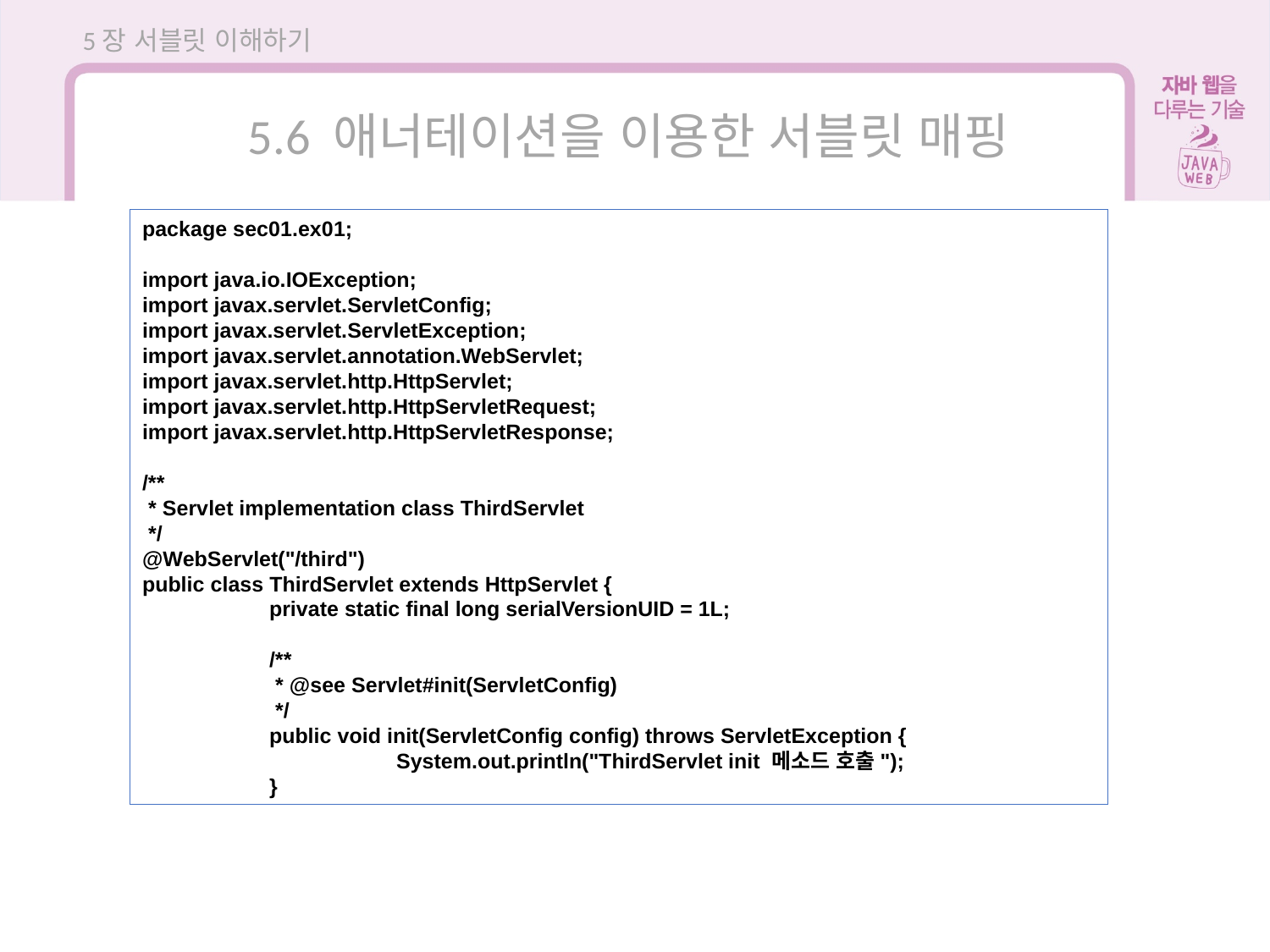

5장 서블릿 이해하기
5.6 애너테이션을 이용한 서블릿 매핑
package sec01.ex01;

import java.io.IOException;
import javax.servlet.ServletConfig;
import javax.servlet.ServletException;
import javax.servlet.annotation.WebServlet;
import javax.servlet.http.HttpServlet;
import javax.servlet.http.HttpServletRequest;
import javax.servlet.http.HttpServletResponse;

/**
 * Servlet implementation class ThirdServlet
 */
@WebServlet("/third")
public class ThirdServlet extends HttpServlet {
	private static final long serialVersionUID = 1L;

	/**
	 * @see Servlet#init(ServletConfig)
	 */
	public void init(ServletConfig config) throws ServletException {
		System.out.println("ThirdServlet init 메소드 호출");
	}